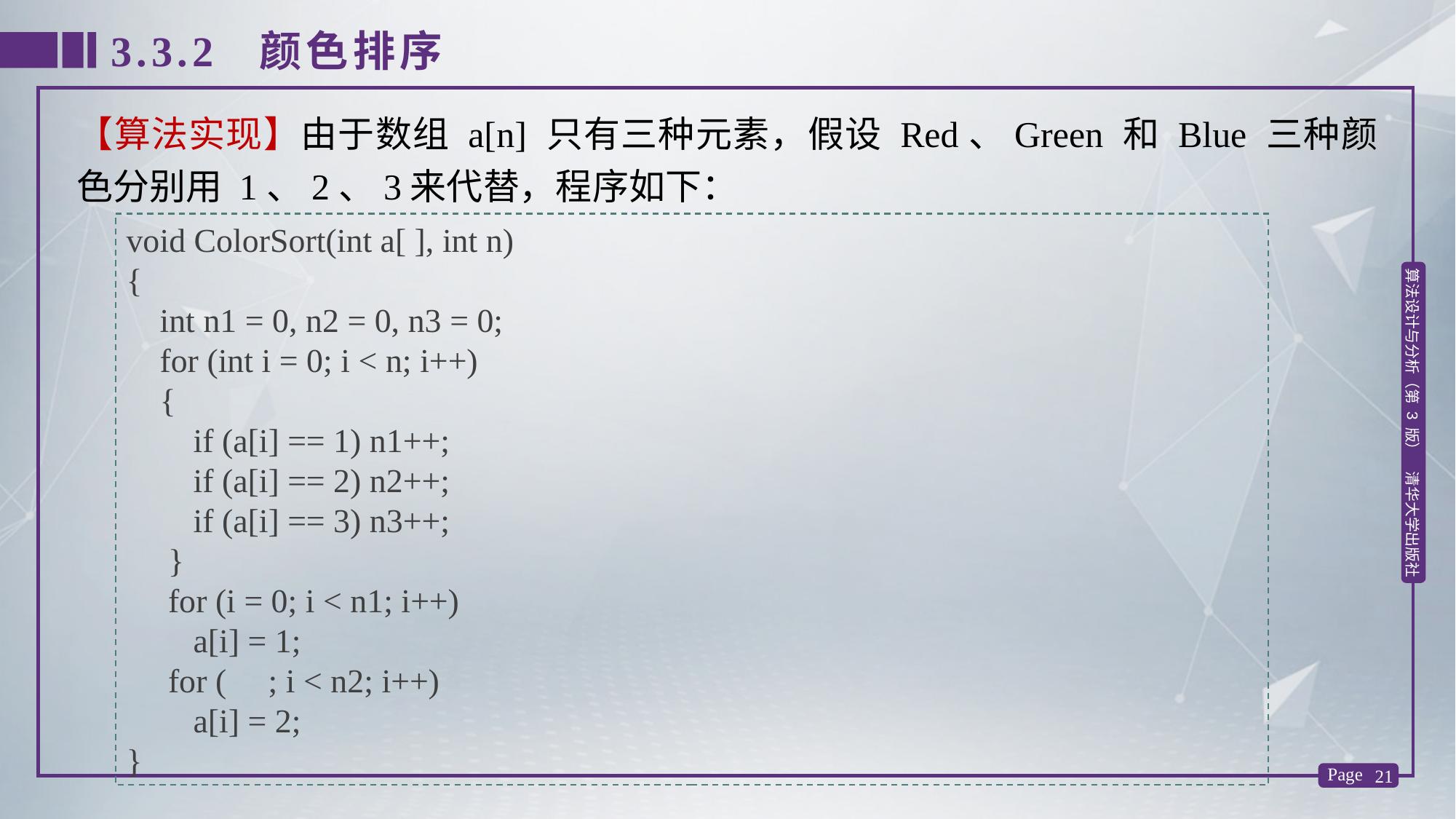

3.3.2  颜色排序
【算法实现】由于数组 a[n] 只有三种元素，假设 Red、Green 和 Blue 三种颜色分别用 1、2、3来代替，程序如下：
void ColorSort(int a[ ], int n)
{
    int n1 = 0, n2 = 0, n3 = 0;
    for (int i = 0; i < n; i++)
    {
        if (a[i] == 1) n1++;
        if (a[i] == 2) n2++;
        if (a[i] == 3) n3++;
     }
     for (i = 0; i < n1; i++)
        a[i] = 1;
     for (     ; i < n2; i++)
        a[i] = 2;
}